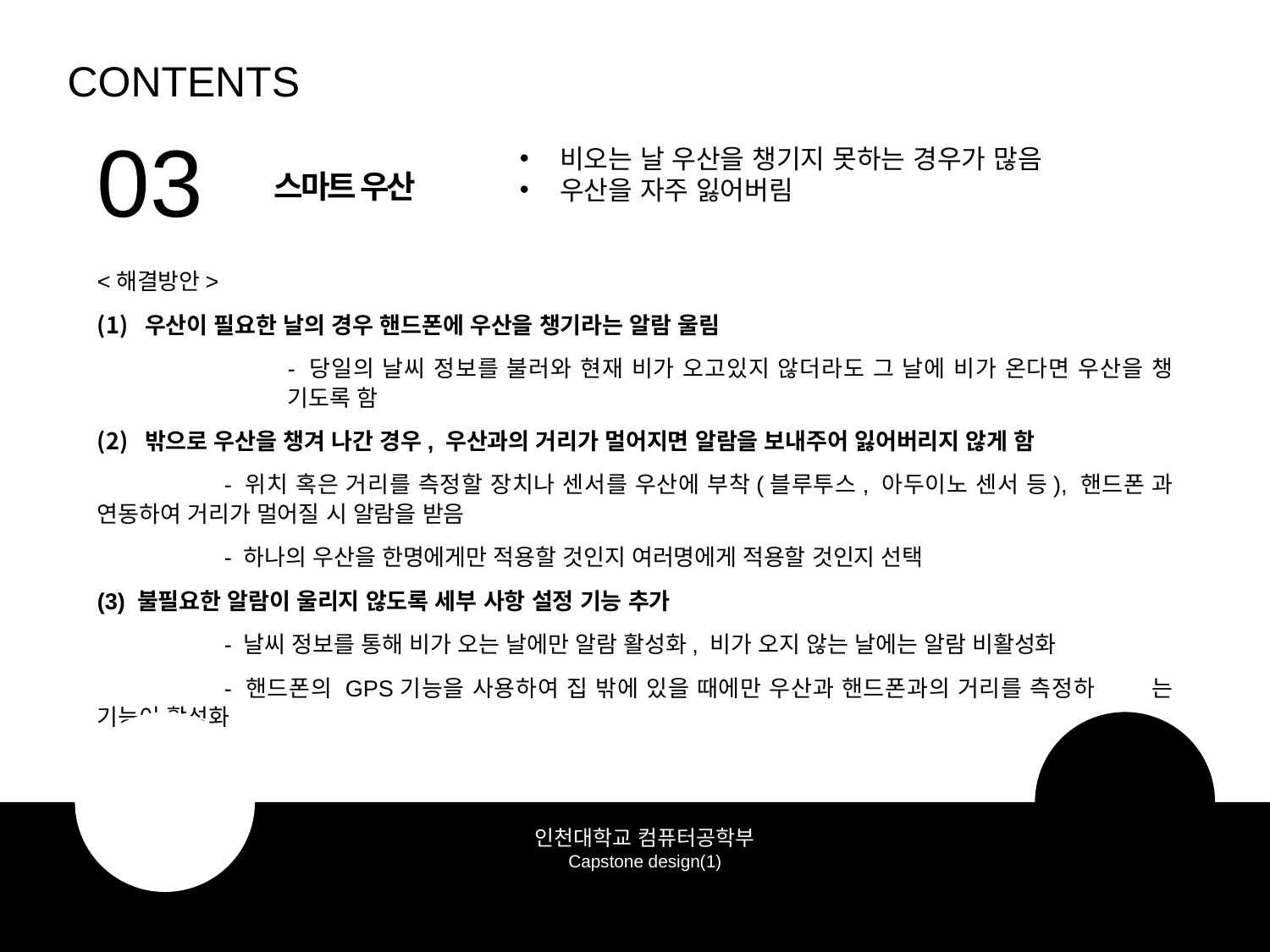

CONTENTS
03
비오는 날 우산을 챙기지 못하는 경우가 많음
우산을 자주 잃어버림
스마트 우산
<해결방안>
우산이 필요한 날의 경우 핸드폰에 우산을 챙기라는 알람 울림
	- 당일의 날씨 정보를 불러와 현재 비가 오고있지 않더라도 그 날에 비가 온다면 우산을 챙	기도록 함
밖으로 우산을 챙겨 나간 경우, 우산과의 거리가 멀어지면 알람을 보내주어 잃어버리지 않게 함
	- 위치 혹은 거리를 측정할 장치나 센서를 우산에 부착(블루투스, 아두이노 센서 등), 핸드폰	과 연동하여 거리가 멀어질 시 알람을 받음
	- 하나의 우산을 한명에게만 적용할 것인지 여러명에게 적용할 것인지 선택
(3) 불필요한 알람이 울리지 않도록 세부 사항 설정 기능 추가
	- 날씨 정보를 통해 비가 오는 날에만 알람 활성화, 비가 오지 않는 날에는 알람 비활성화
	- 핸드폰의 GPS기능을 사용하여 집 밖에 있을 때에만 우산과 핸드폰과의 거리를 측정하	는 기능이 활성화

인천대학교 컴퓨터공학부
Capstone design(1)

인천대학교 컴퓨터공학부
Capstone design(1)